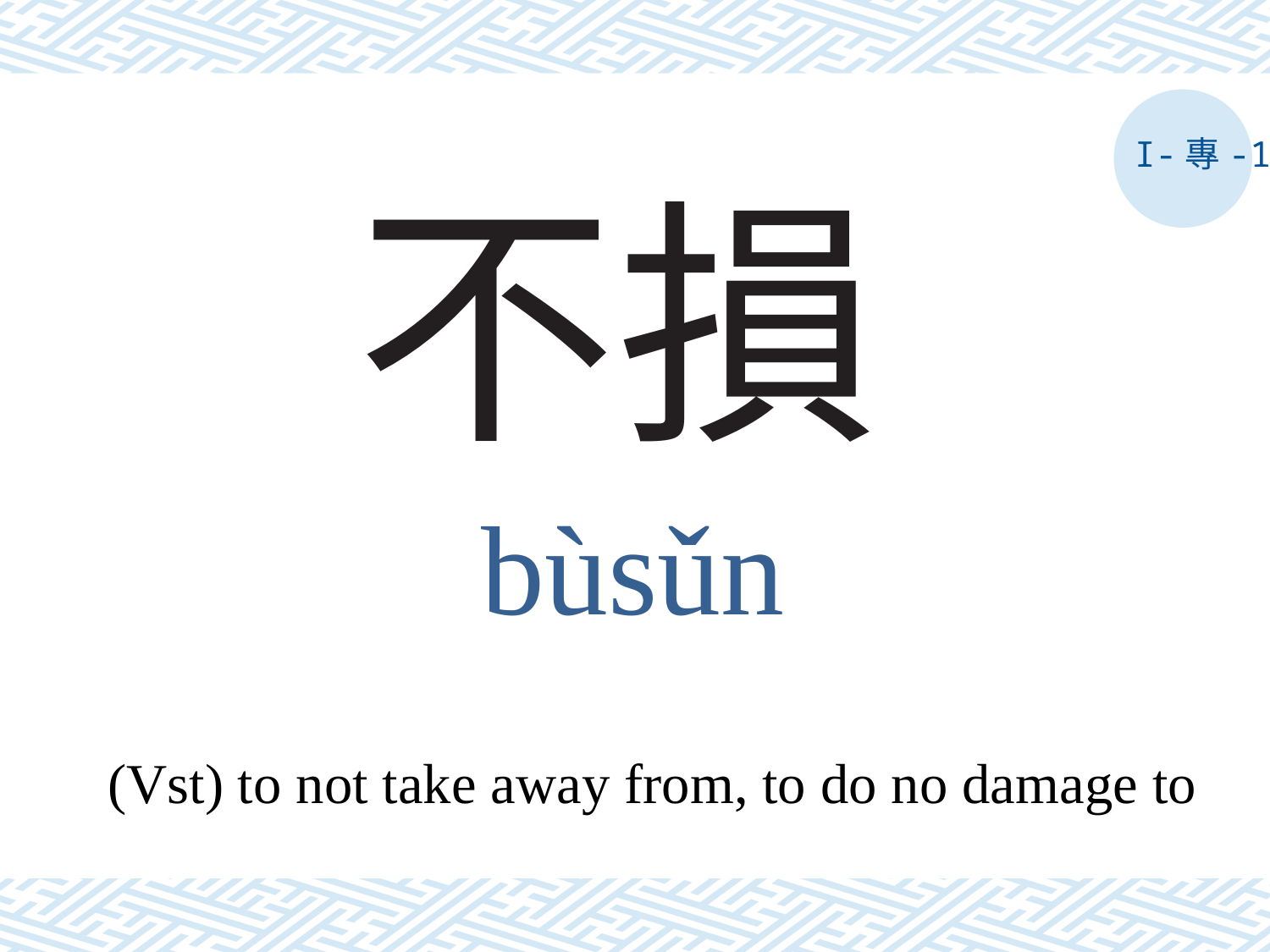

I-專-1

# 不損
bùsǔn
(Vst) to not take away from, to do no damage to